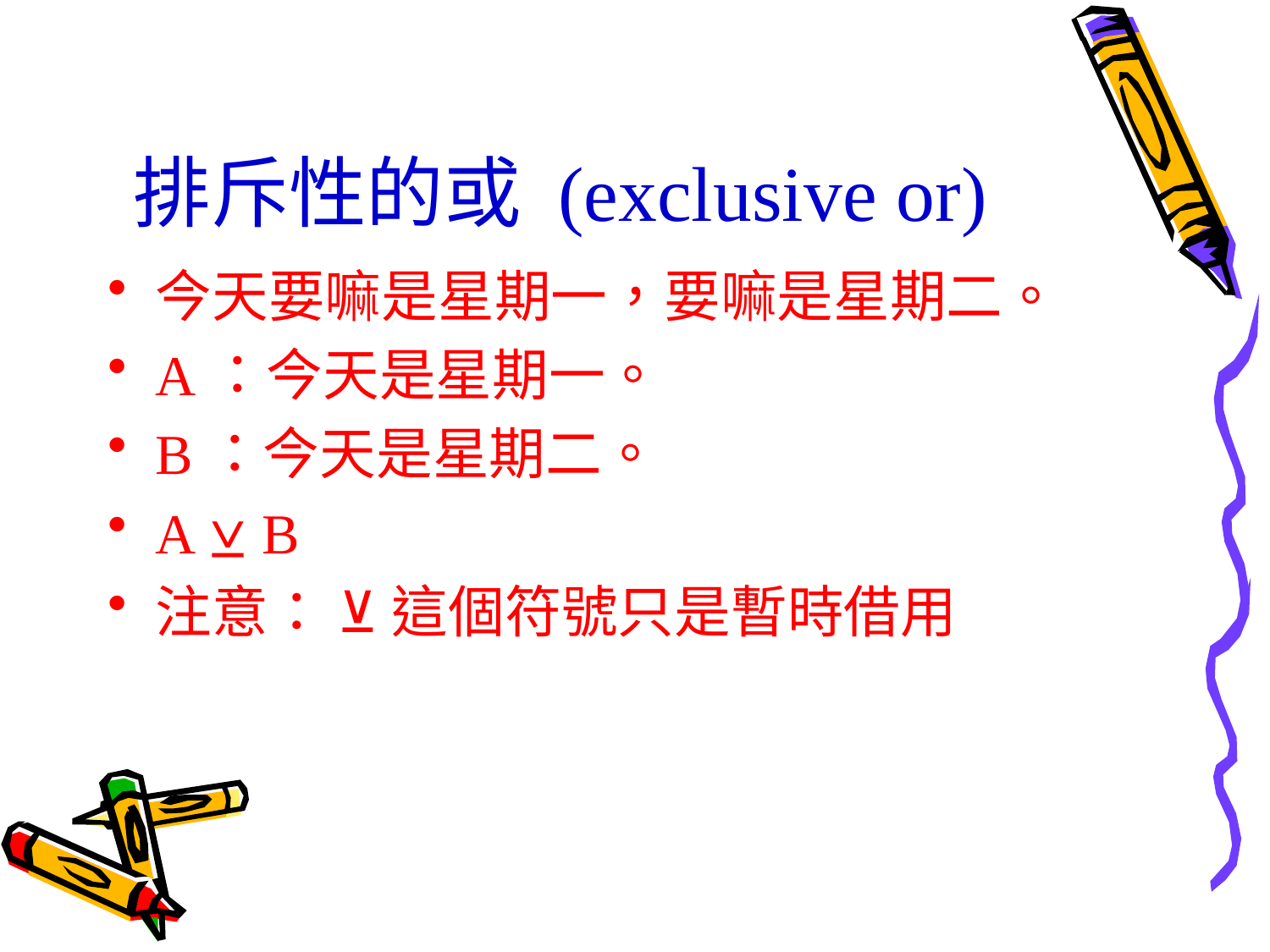

# 排斥性的或 (exclusive or)
今天要嘛是星期一，要嘛是星期二。
A：今天是星期一。
B：今天是星期二。
A ⊻ B
注意： ⊻ 這個符號只是暫時借用